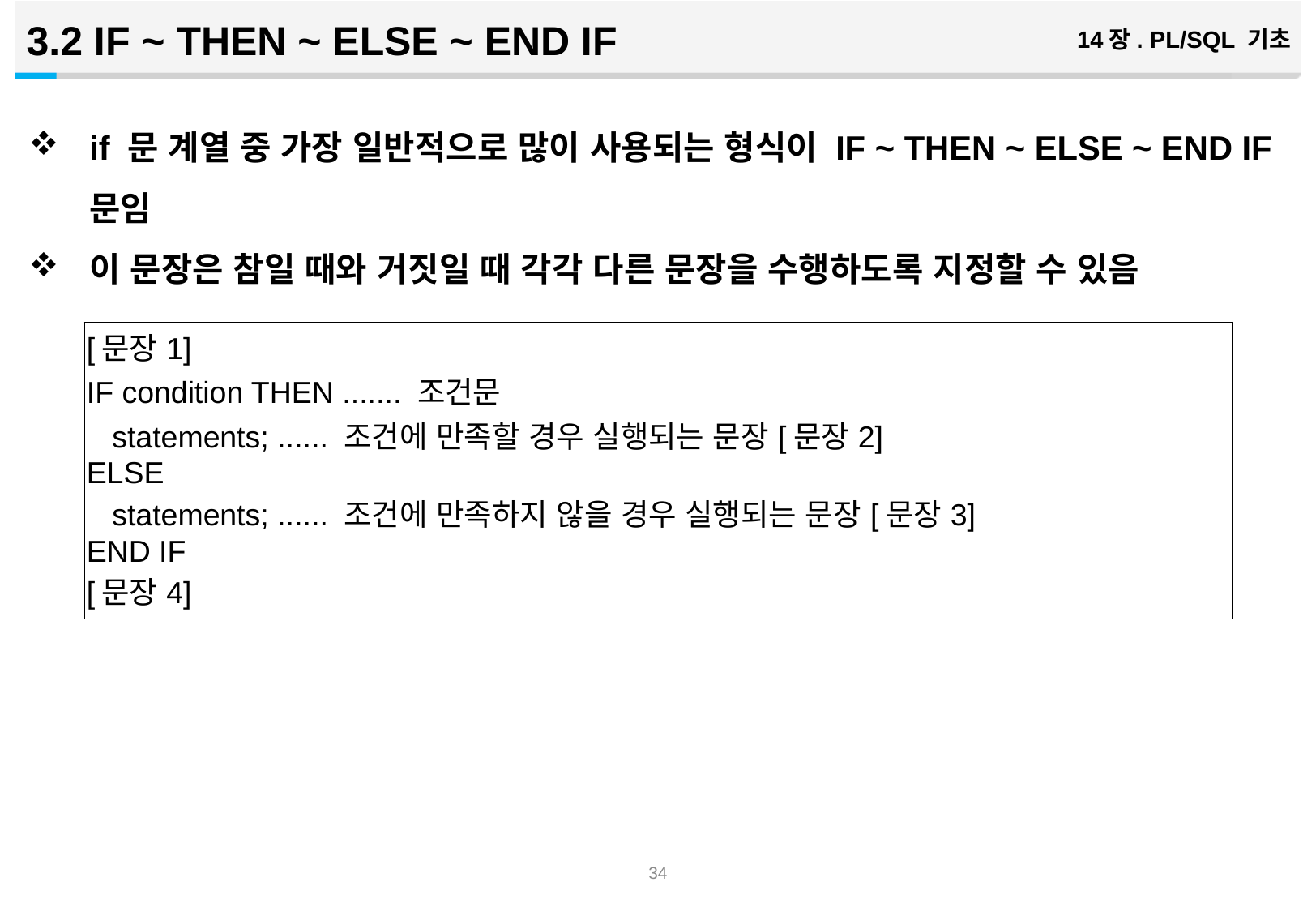

3.2 IF ~ THEN ~ ELSE ~ END IF
14장. PL/SQL 기초
if 문 계열 중 가장 일반적으로 많이 사용되는 형식이 IF ~ THEN ~ ELSE ~ END IF 문임
이 문장은 참일 때와 거짓일 때 각각 다른 문장을 수행하도록 지정할 수 있음

| [문장1] IF condition THEN ....... 조건문 statements; ...... 조건에 만족할 경우 실행되는 문장[문장2] ELSE statements; ...... 조건에 만족하지 않을 경우 실행되는 문장[문장3] END IF [문장4] |
| --- |
34